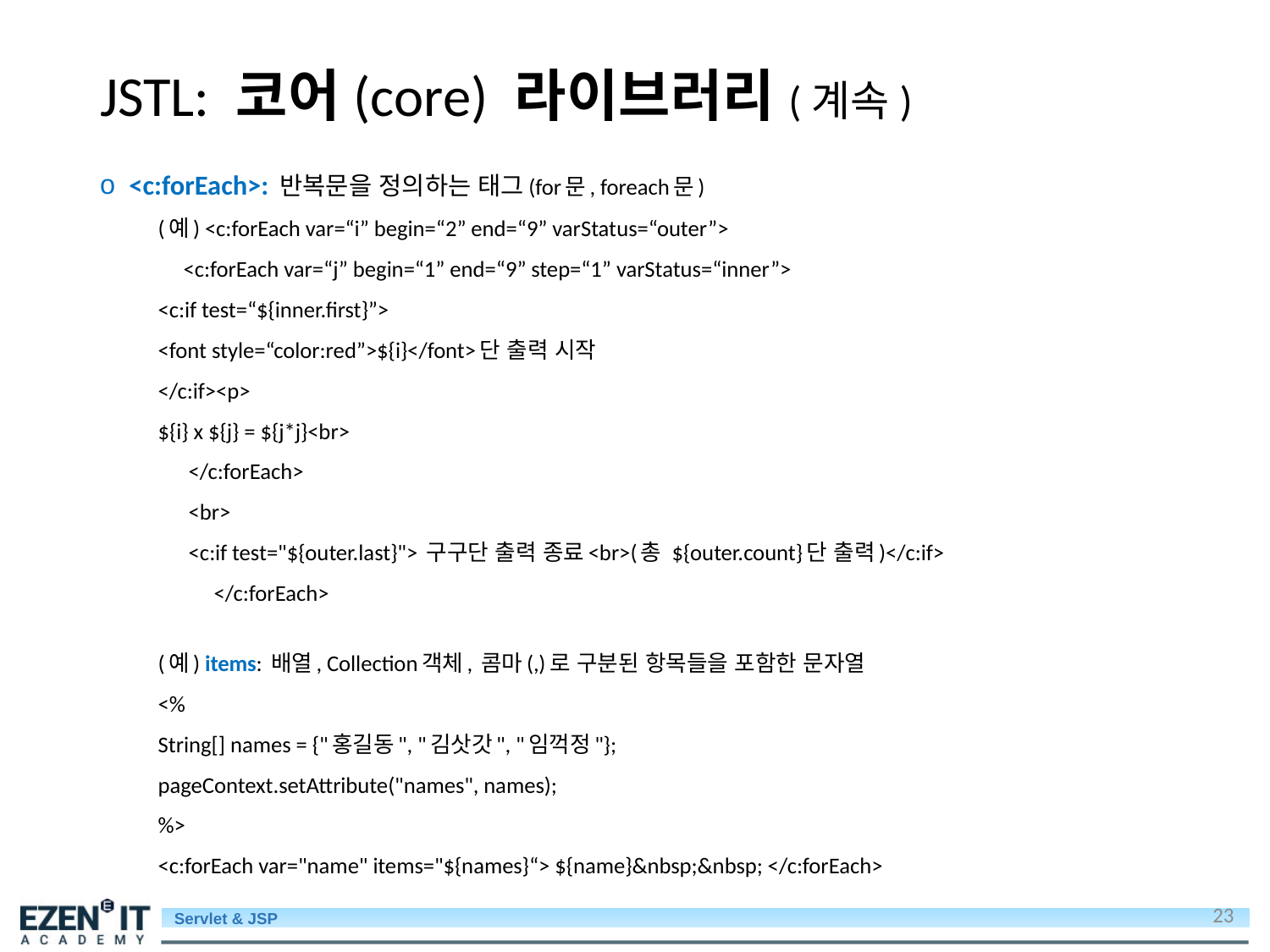

# JSTL: 코어(core) 라이브러리(계속)
<c:forEach>: 반복문을 정의하는 태그(for문, foreach문)
(예) <c:forEach var=“i” begin=“2” end=“9” varStatus=“outer”>
	     <c:forEach var=“j” begin=“1” end=“9” step=“1” varStatus=“inner”>
		<c:if test=“${inner.first}”>
			<font style=“color:red”>${i}</font>단 출력 시작
		</c:if><p>
		${i} x ${j} = ${j*j}<br>
	      </c:forEach>
	      <br>
	      <c:if test="${outer.last}"> 구구단 출력 종료<br>(총 ${outer.count}단 출력)</c:if>
           </c:forEach>
(예) items: 배열, Collection객체, 콤마(,)로 구분된 항목들을 포함한 문자열
<%
	String[] names = {"홍길동", "김삿갓", "임꺽정"};
	pageContext.setAttribute("names", names);
%>
<c:forEach var="name" items="${names}“> ${name}&nbsp;&nbsp; </c:forEach>
23